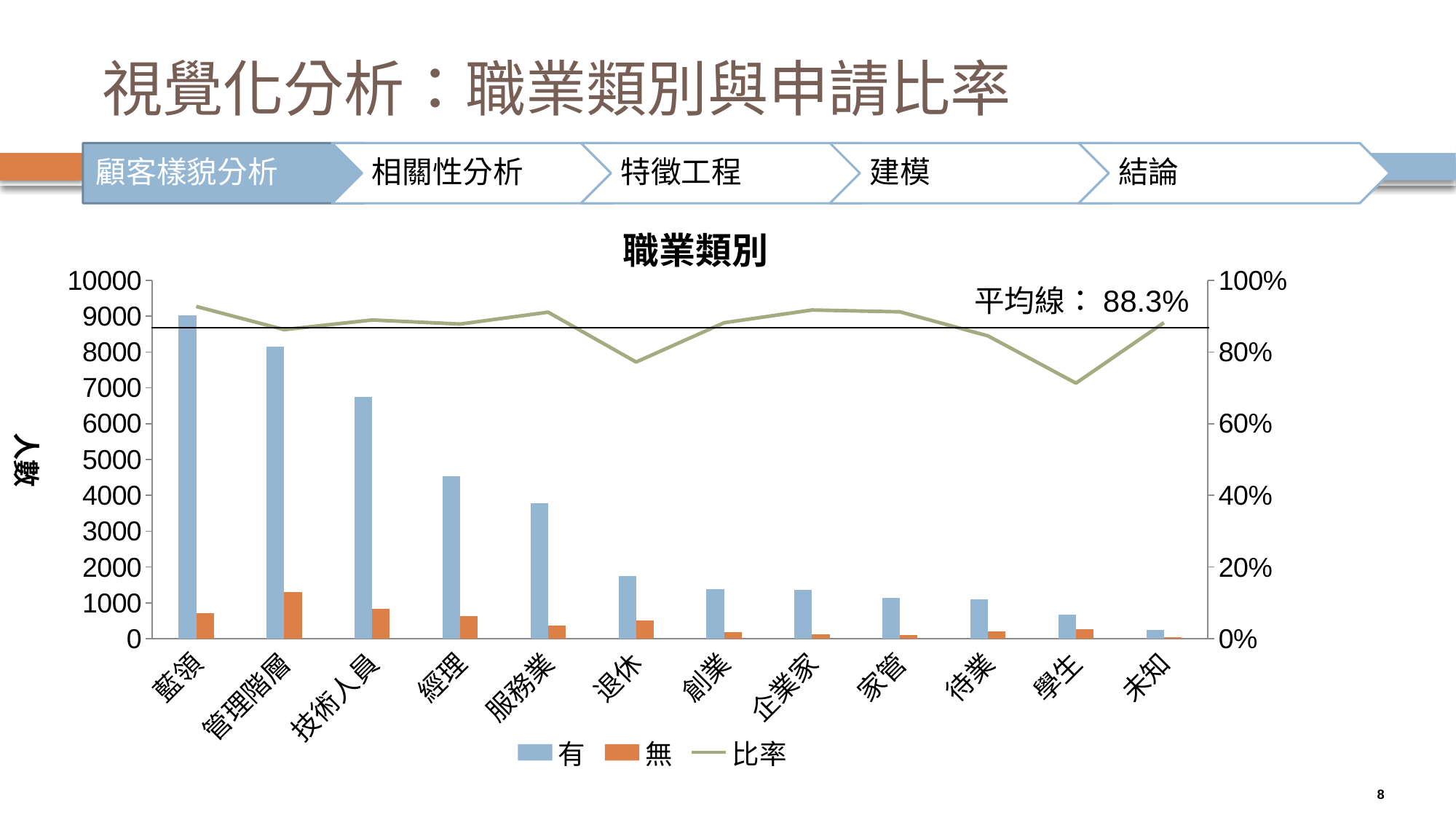

# 視覺化分析：職業類別與申請比率
顧客樣貌分析
相關性分析
特徵工程
建模
結論
職業類別

### Chart

| Category | 有 | 無 | 比率 |
|---|---|---|---|
| 藍領 | 9024.0 | 708.0 | 0.9272503082614056 |
| 管理階層 | 8157.0 | 1301.0 | 0.8624444914358216 |
| 技術人員 | 6757.0 | 840.0 | 0.8894300381729631 |
| 經理 | 4540.0 | 631.0 | 0.8779733127054729 |
| 服務業 | 3785.0 | 369.0 | 0.9111699566682715 |
| 退休 | 1748.0 | 516.0 | 0.7720848056537103 |
| 創業 | 1392.0 | 187.0 | 0.8815706143128562 |
| 企業家 | 1364.0 | 123.0 | 0.9172831203765972 |
| 家管 | 1131.0 | 109.0 | 0.9120967741935484 |
| 待業 | 1101.0 | 202.0 | 0.8449731389102072 |
| 學生 | 669.0 | 269.0 | 0.7132196162046909 |
| 未知 | 254.0 | 34.0 | 0.8819444444444444 |
平均線：88.3%
8